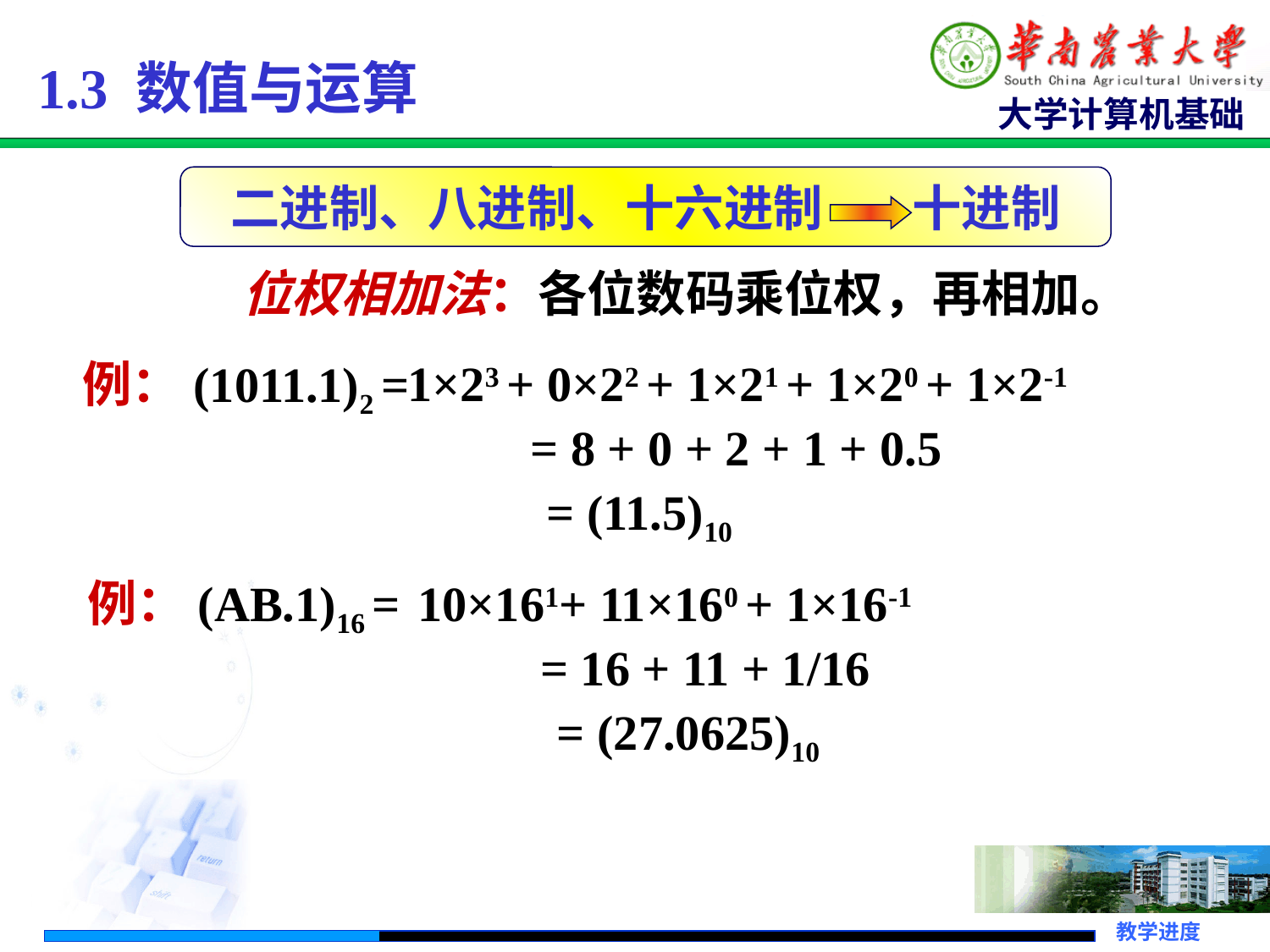

1.3 数值与运算
二进制、八进制、十六进制        十进制

位权相加法：各位数码乘位权，再相加。
1×23 + 0×22 + 1×21 + 1×20 + 1×2-1
          = 8 + 0 + 2 + 1 + 0.5
	 = (11.5)10
例：(1011.1)2 =
例：(AB.1)16 =
10×161+ 11×160 + 1×16-1
          = 16 + 11 + 1/16
	 = (27.0625)10